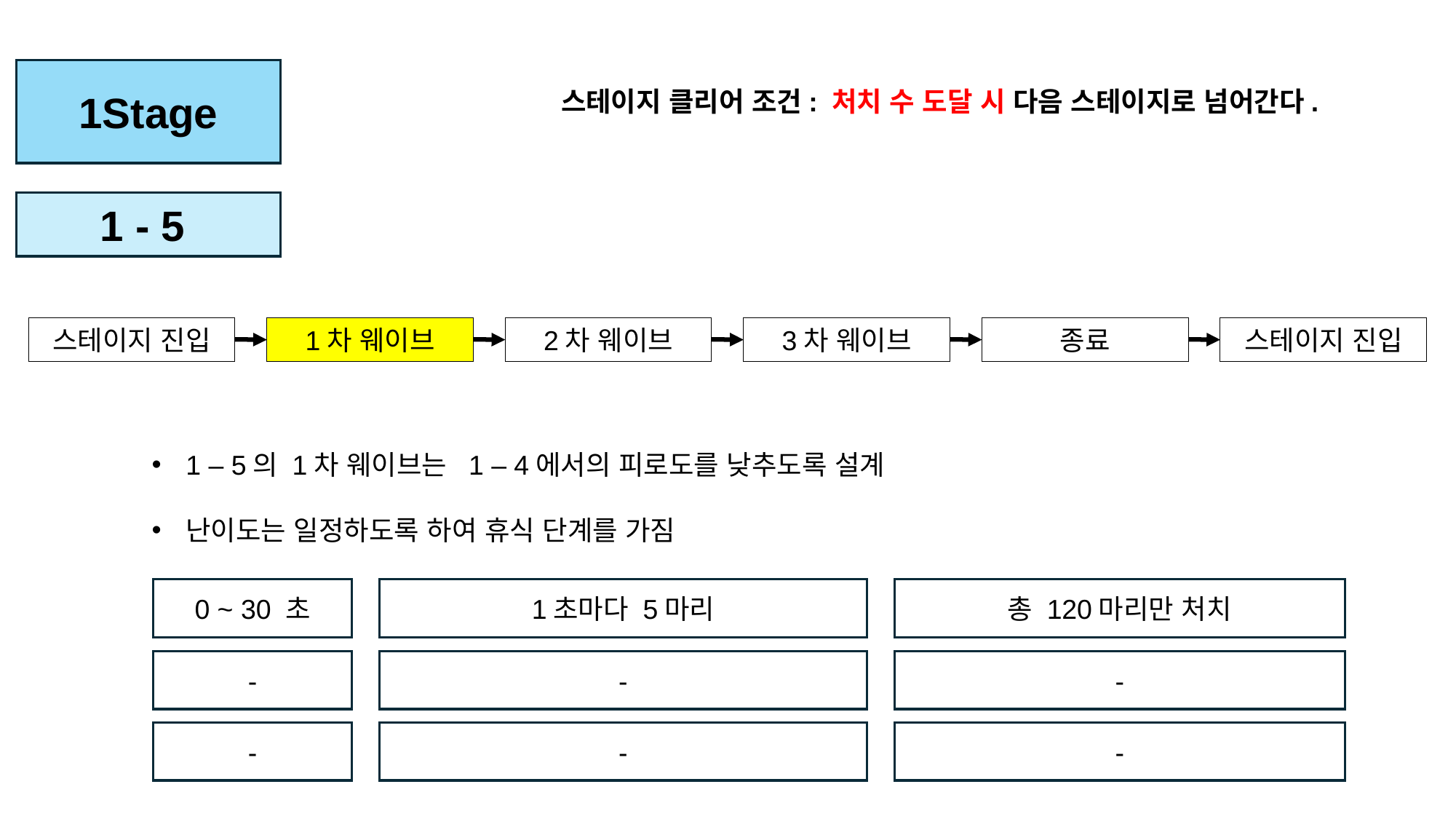

1Stage
스테이지 클리어 조건: 처치 수 도달 시 다음 스테이지로 넘어간다.
1 - 5
스테이지 진입
1차 웨이브
2차 웨이브
3차 웨이브
종료
스테이지 진입
1 – 5의 1차 웨이브는  1 – 4에서의 피로도를 낮추도록 설계
난이도는 일정하도록 하여 휴식 단계를 가짐
0 ~ 30 초
1초마다 5마리
총 120마리만 처치
-
-
-
-
-
-